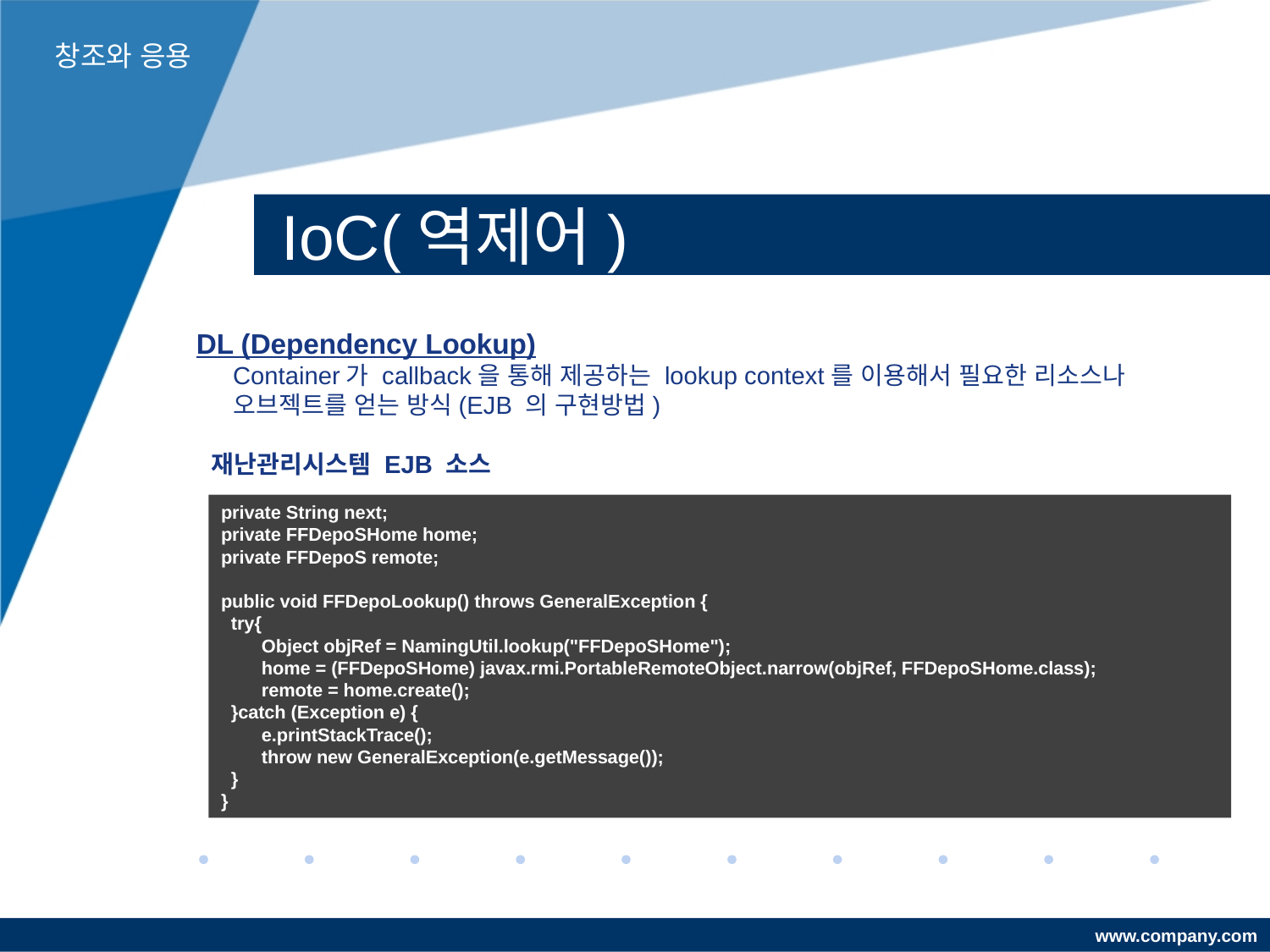

창조와 응용
# IoC(역제어)
DL (Dependency Lookup)
Container가 callback을 통해 제공하는 lookup context를 이용해서 필요한 리소스나 오브젝트를 얻는 방식(EJB 의 구현방법)
재난관리시스템 EJB 소스
private String next;
private FFDepoSHome home;
private FFDepoS remote;

public void FFDepoLookup() throws GeneralException {
  try{
        Object objRef = NamingUtil.lookup("FFDepoSHome");
        home = (FFDepoSHome) javax.rmi.PortableRemoteObject.narrow(objRef, FFDepoSHome.class);
        remote = home.create();
  }catch (Exception e) {
        e.printStackTrace();
        throw new GeneralException(e.getMessage());
  }
}